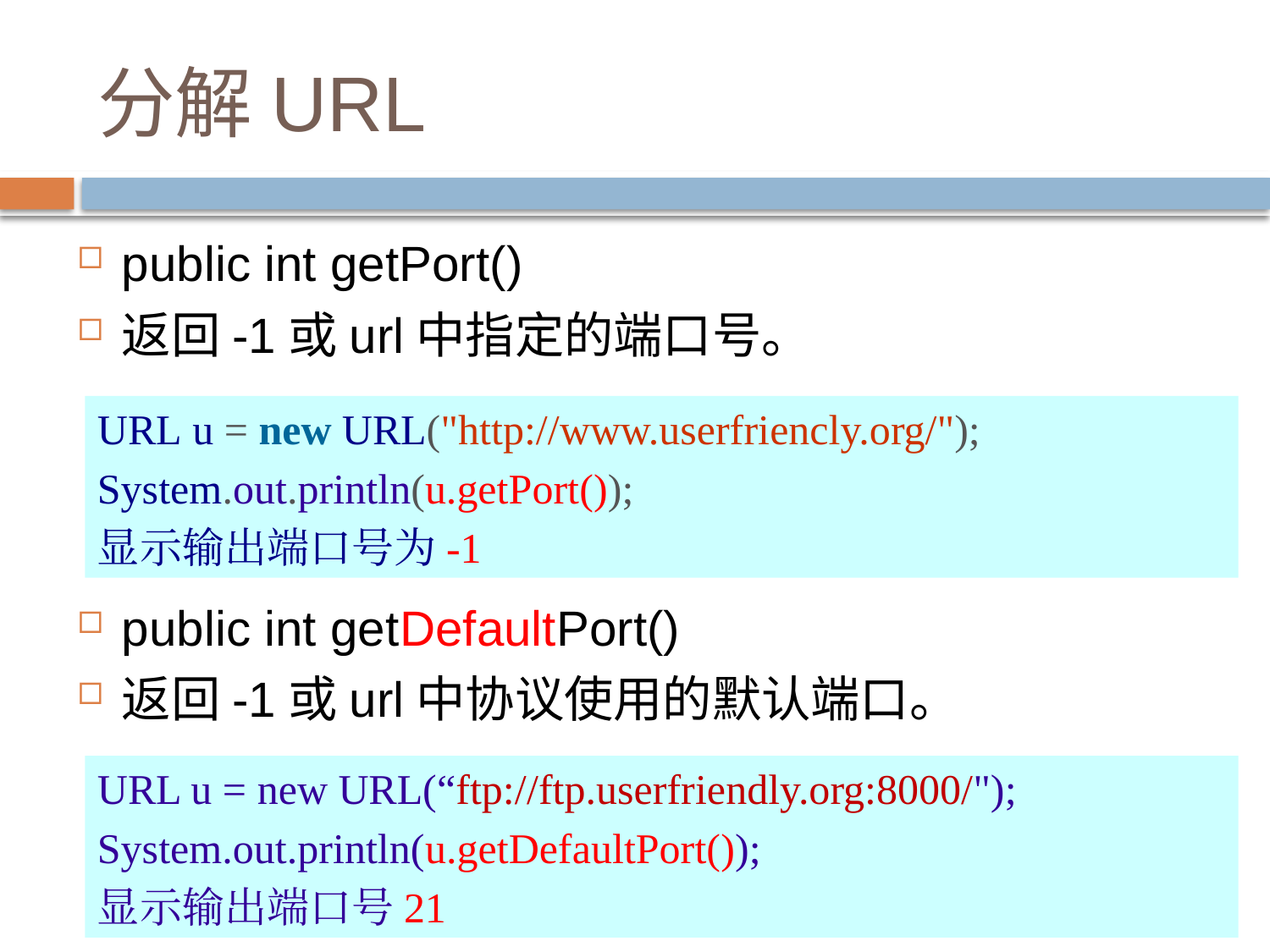

# 分解URL

public int getPort()
返回-1或url中指定的端口号。

public int getDefaultPort()
返回-1或url中协议使用的默认端口。
URL u = new URL("http://www.userfriencly.org/");
System.out.println(u.getPort());
显示输出端口号为-1
URL u = new URL(“ftp://ftp.userfriendly.org:8000/");
System.out.println(u.getDefaultPort());
显示输出端口号21